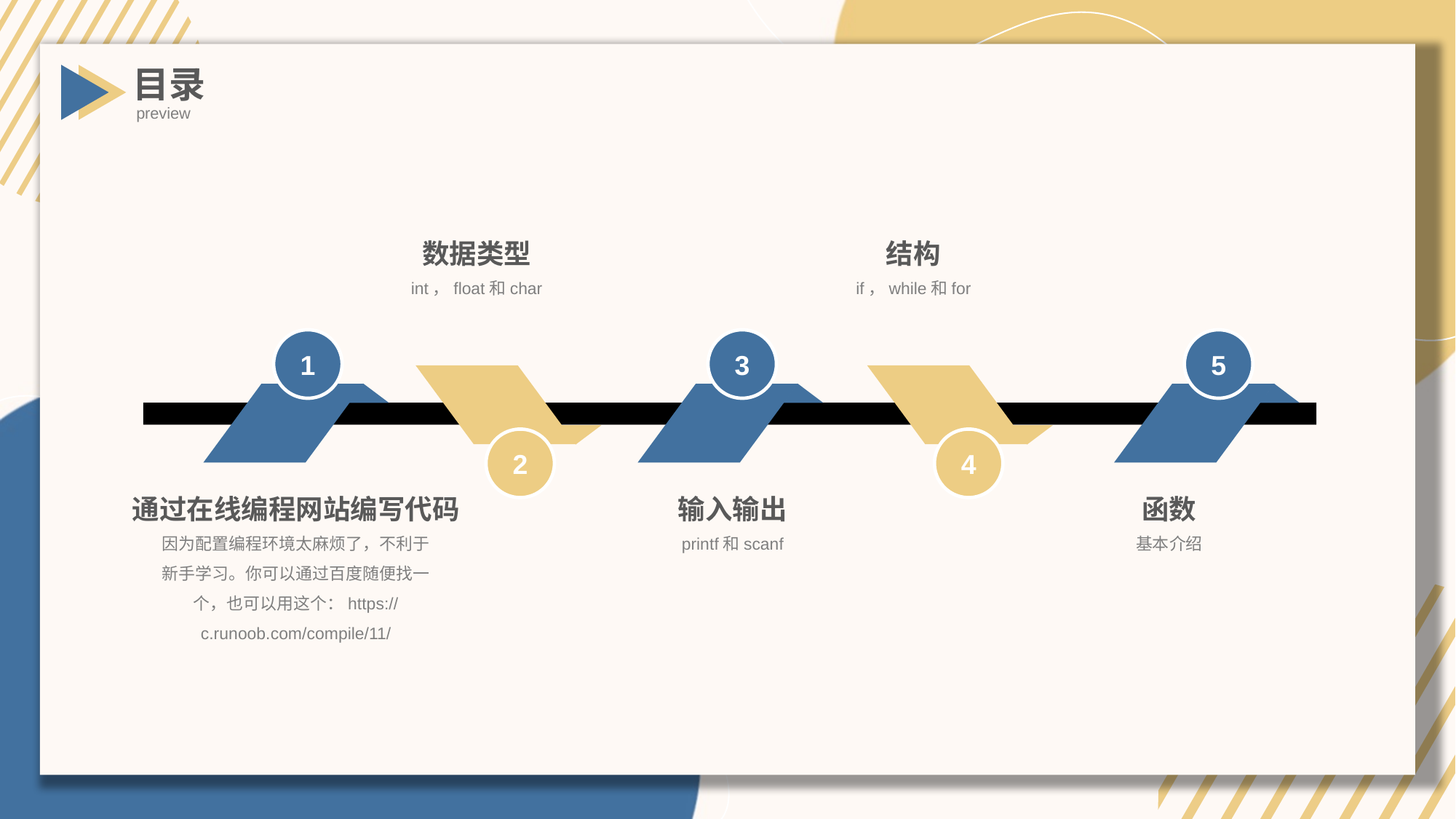

目录

preview
数据类型
结构
int，float和char
if，while和for
1
3
5

2
4
通过在线编程网站编写代码
输入输出
函数
因为配置编程环境太麻烦了，不利于新手学习。你可以通过百度随便找一个，也可以用这个：https://c.runoob.com/compile/11/
printf和scanf
基本介绍